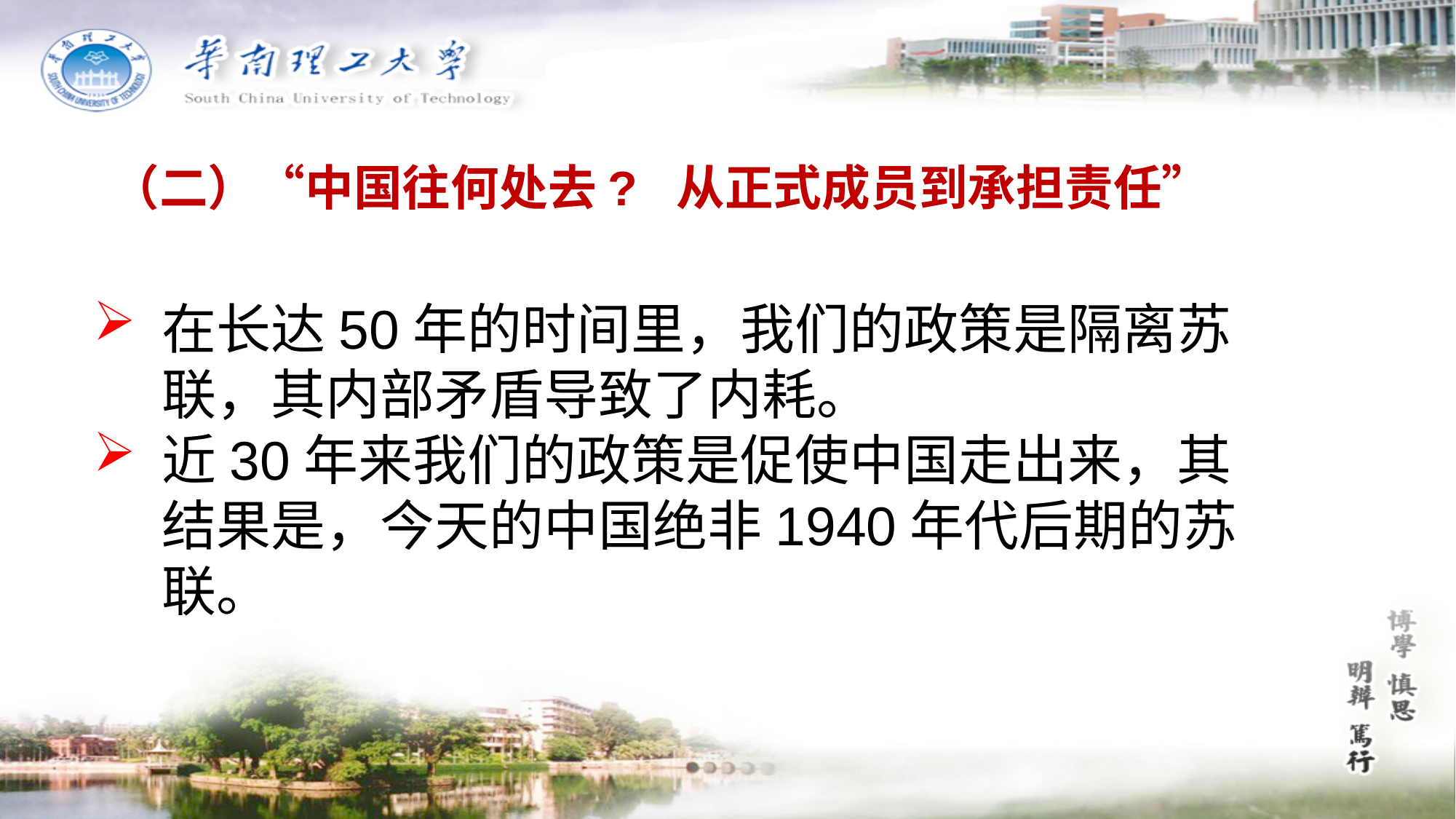

（二）“中国往何处去?  从正式成员到承担责任”
在长达50年的时间里，我们的政策是隔离苏联，其内部矛盾导致了内耗。
近30年来我们的政策是促使中国走出来，其结果是，今天的中国绝非1940年代后期的苏联。